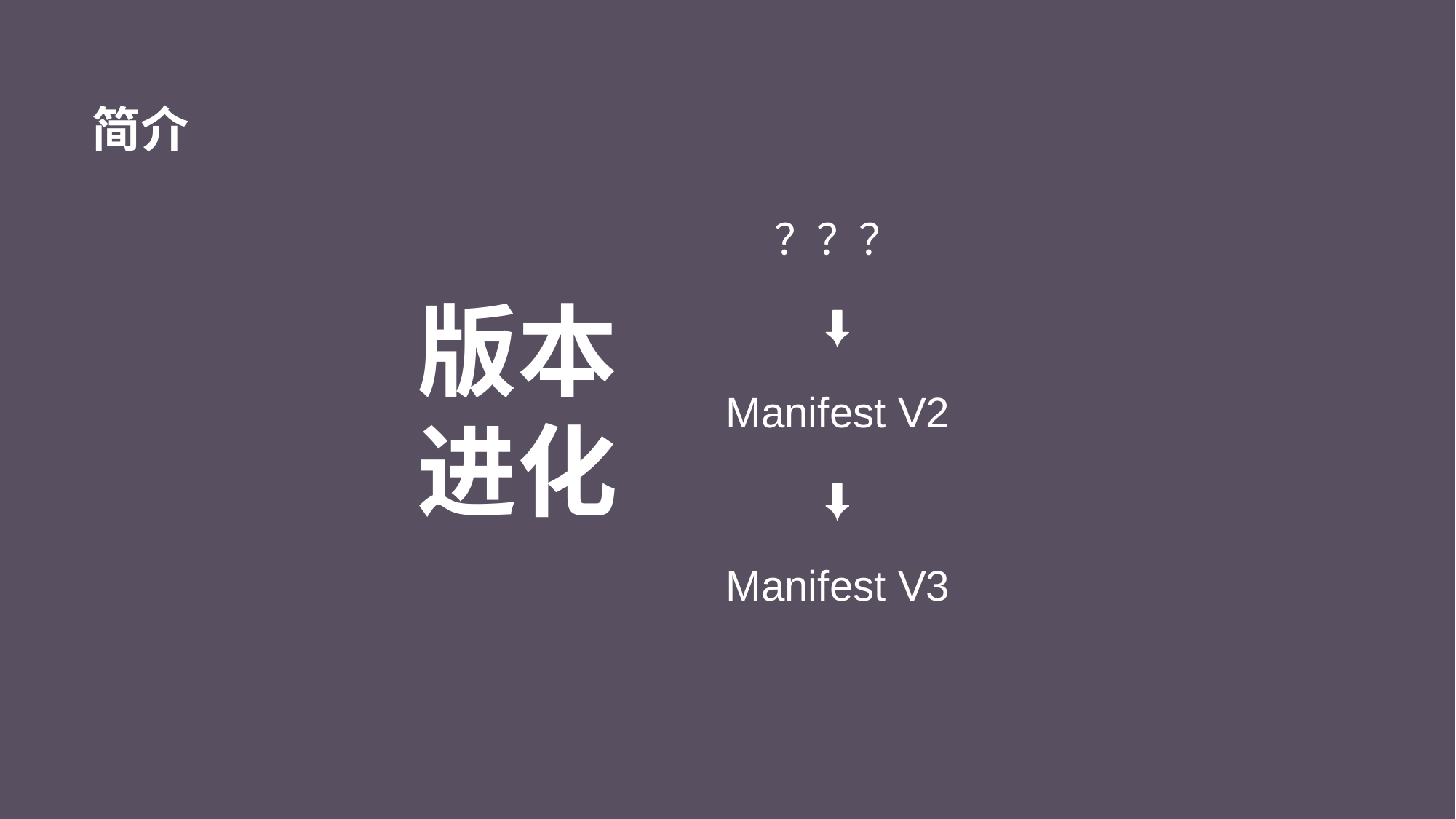

# 简介
？？？
⬇
Manifest V2
⬇
Manifest V3
版本进化